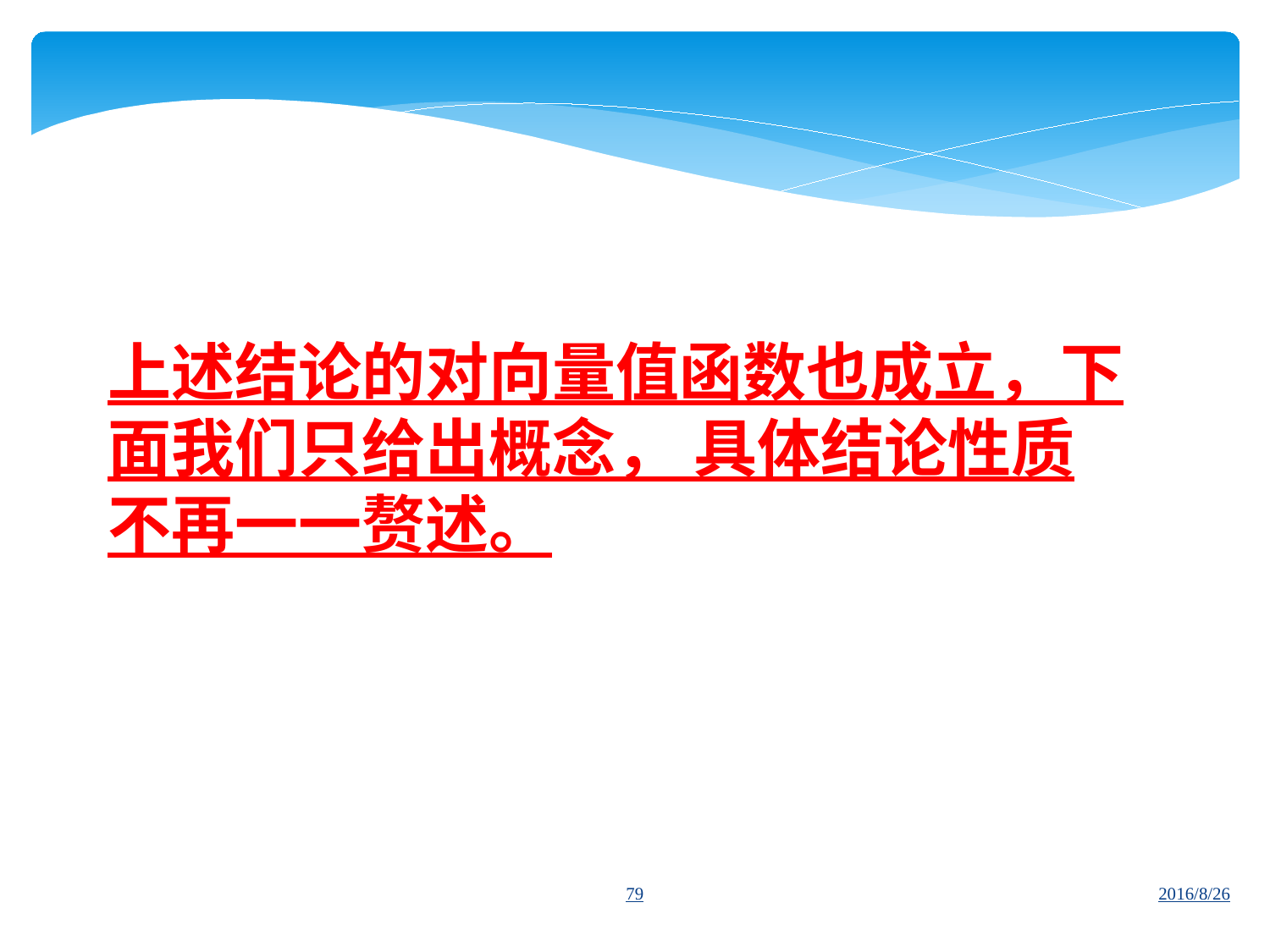

上述结论的对向量值函数也成立，下面我们只给出概念， 具体结论性质不再一一赘述。
79
2016/8/26